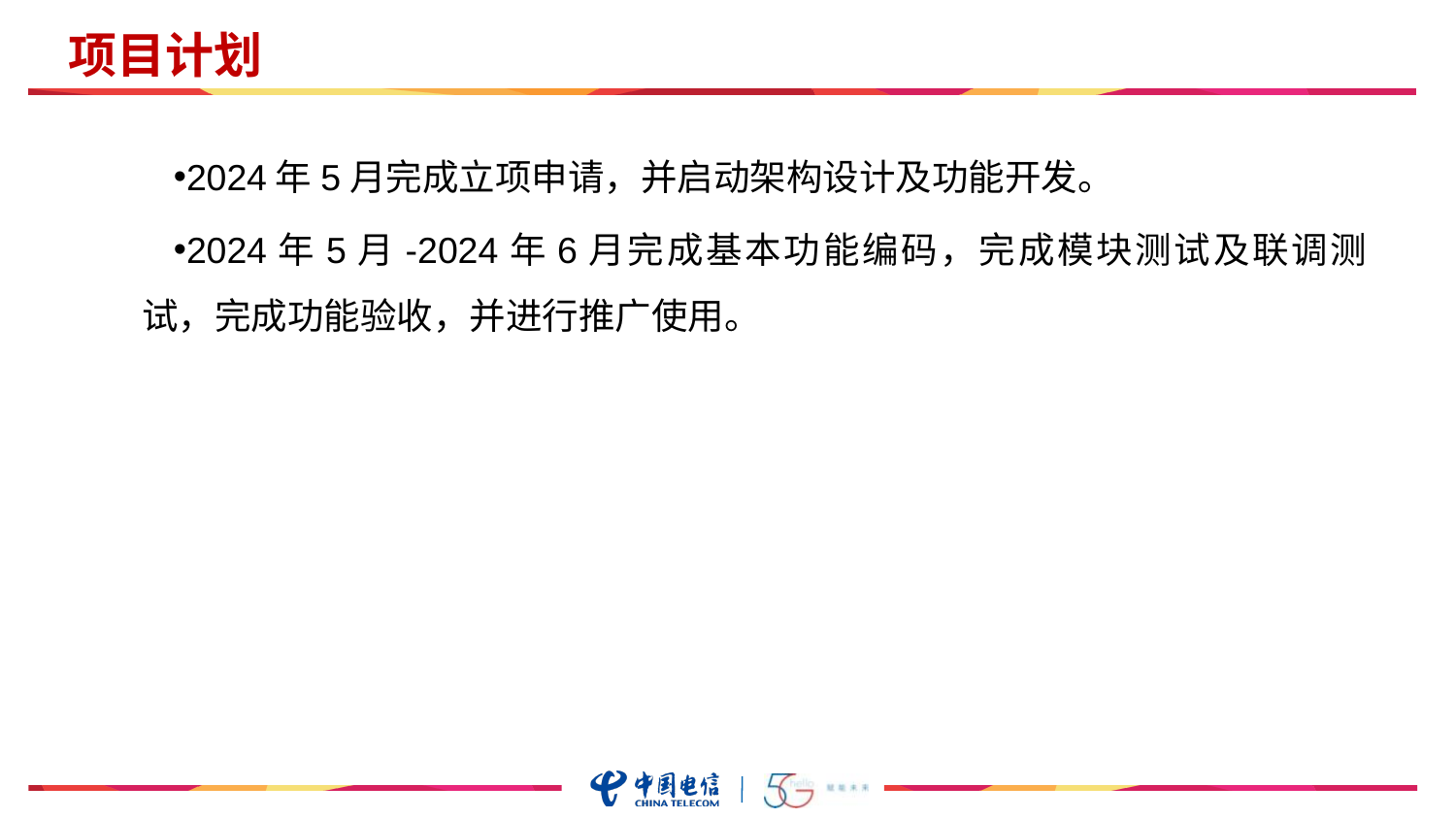

项目计划
2024年5月完成立项申请，并启动架构设计及功能开发。
2024年5月-2024年6月完成基本功能编码，完成模块测试及联调测试，完成功能验收，并进行推广使用。